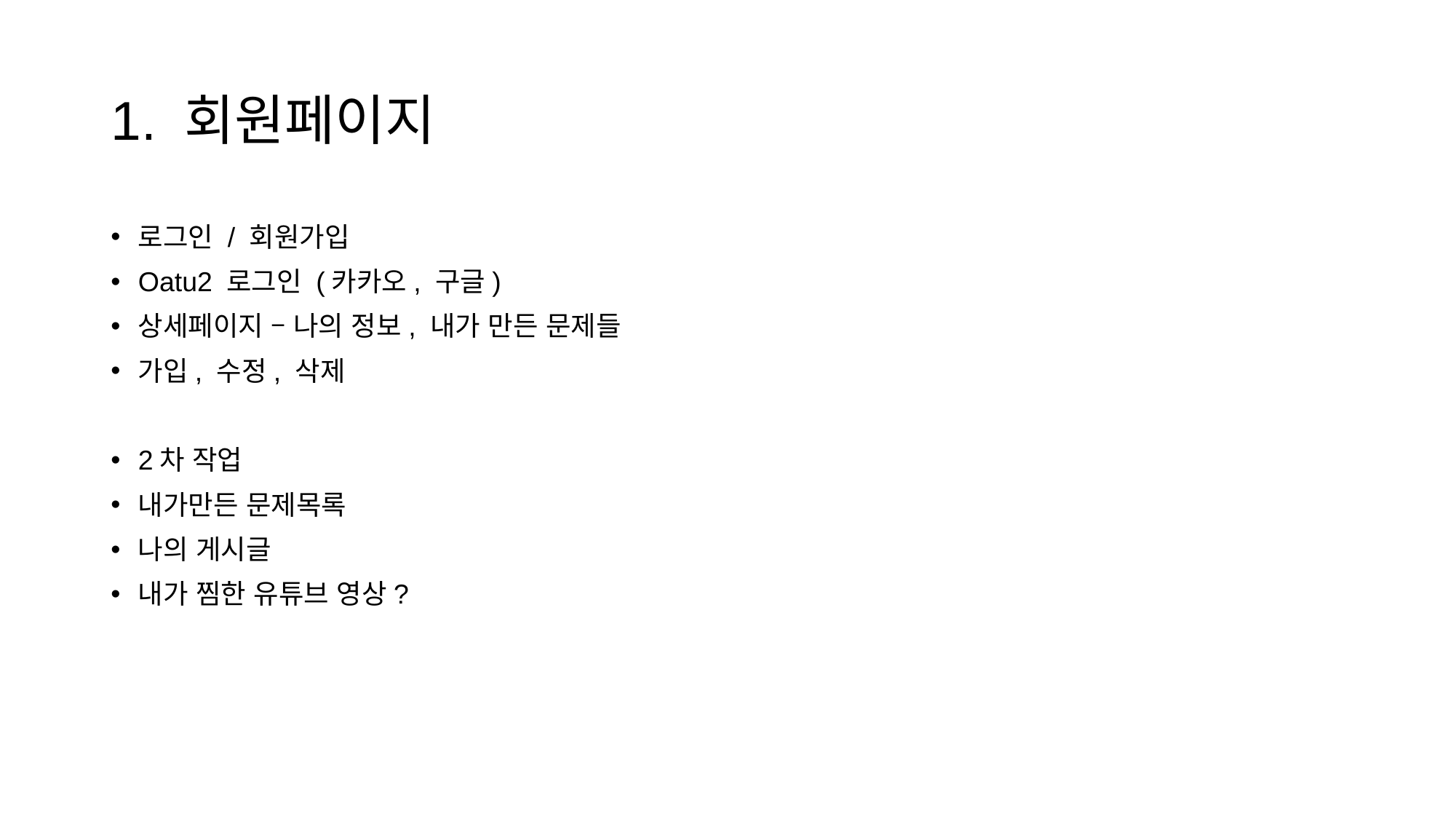

# 1. 회원페이지
로그인 / 회원가입
Oatu2 로그인 (카카오, 구글)
상세페이지 – 나의 정보, 내가 만든 문제들
가입, 수정, 삭제

2차 작업
내가만든 문제목록
나의 게시글
내가 찜한 유튜브 영상?